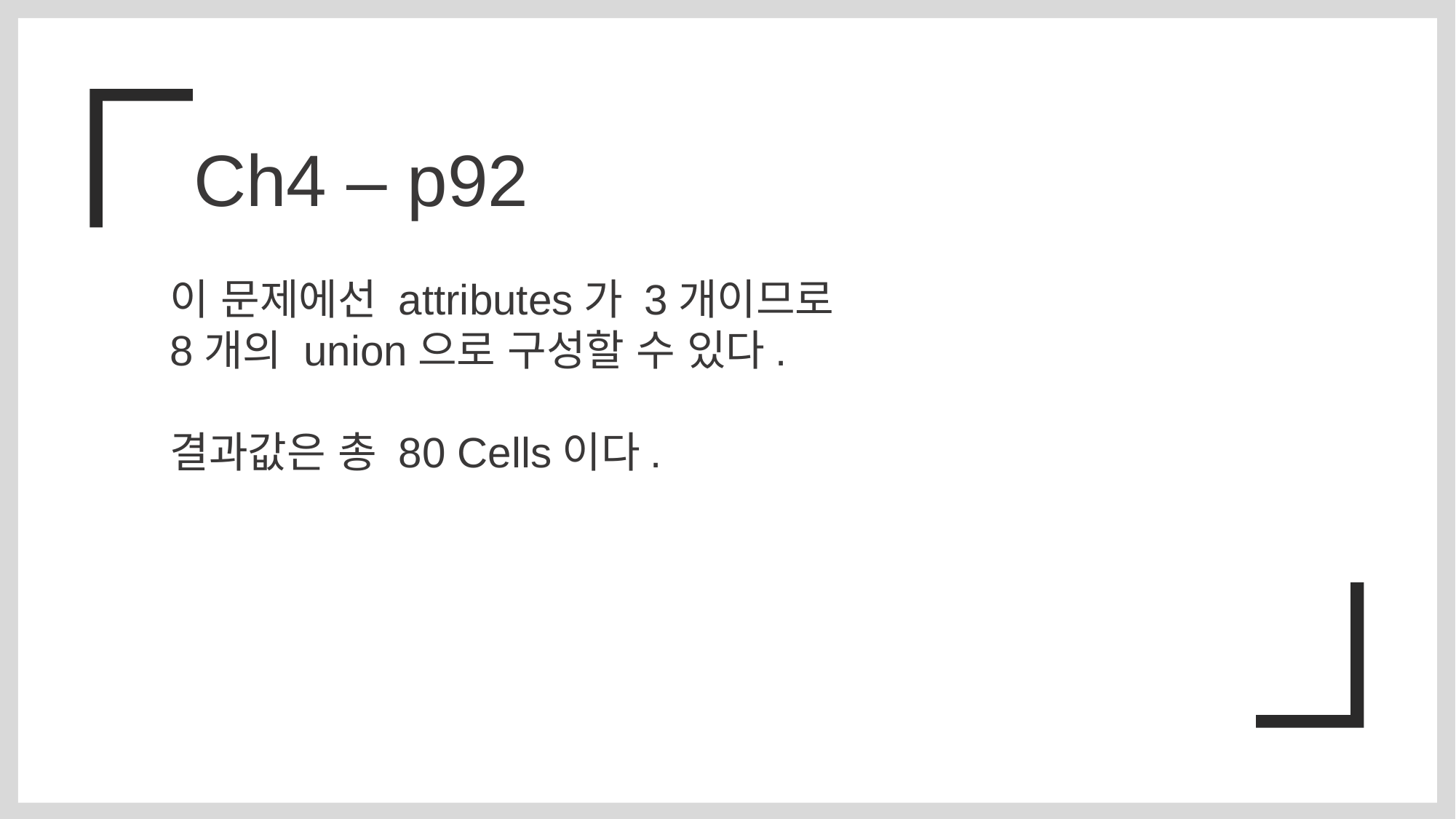

Ch4 – p92
이 문제에선 attributes가 3개이므로
8개의 union으로 구성할 수 있다.

결과값은 총 80 Cells이다.